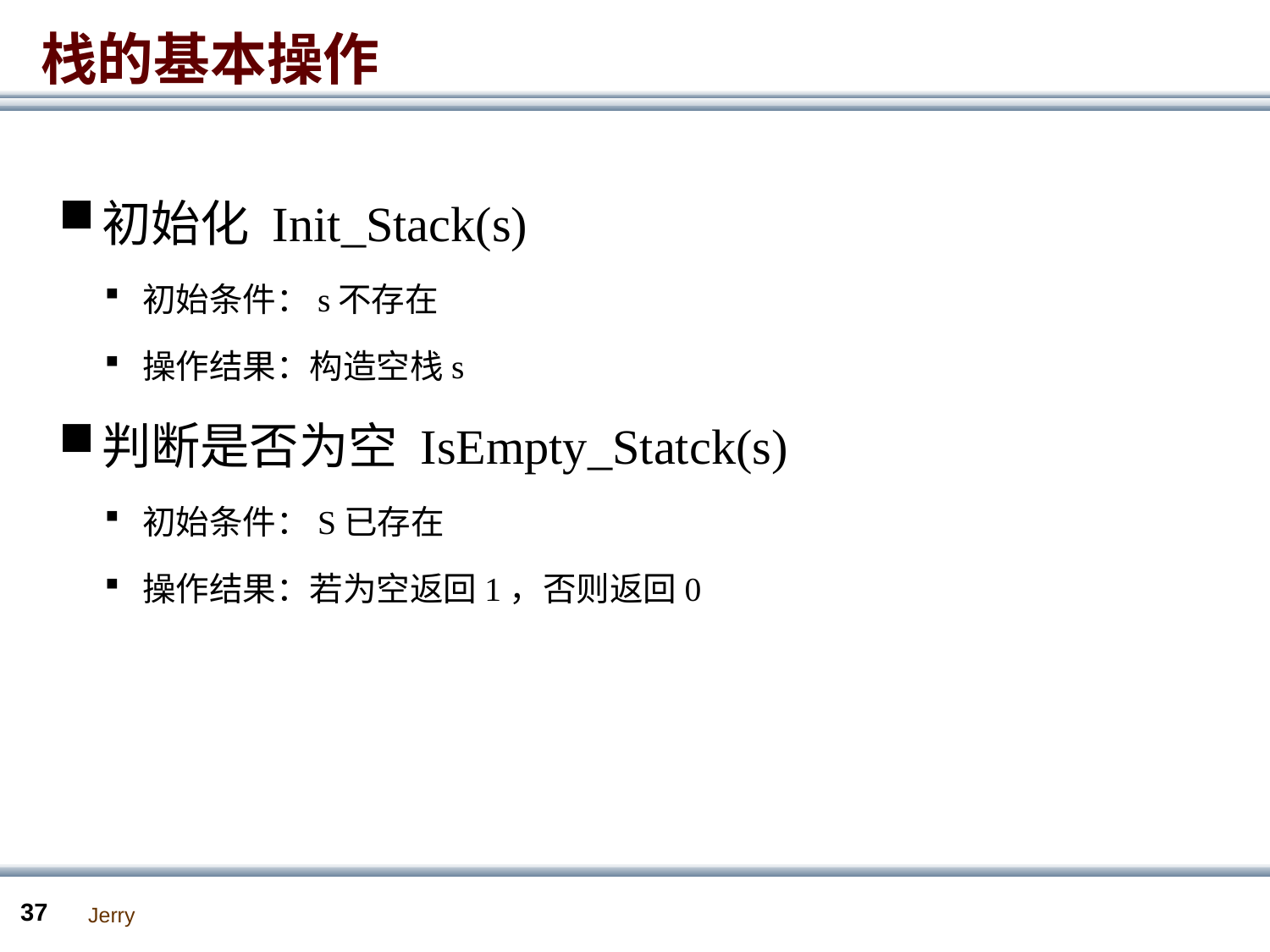

栈的基本操作
初始化 Init_Stack(s)
初始条件：s不存在
操作结果：构造空栈s
判断是否为空 IsEmpty_Statck(s)
初始条件：S已存在
操作结果：若为空返回1，否则返回0